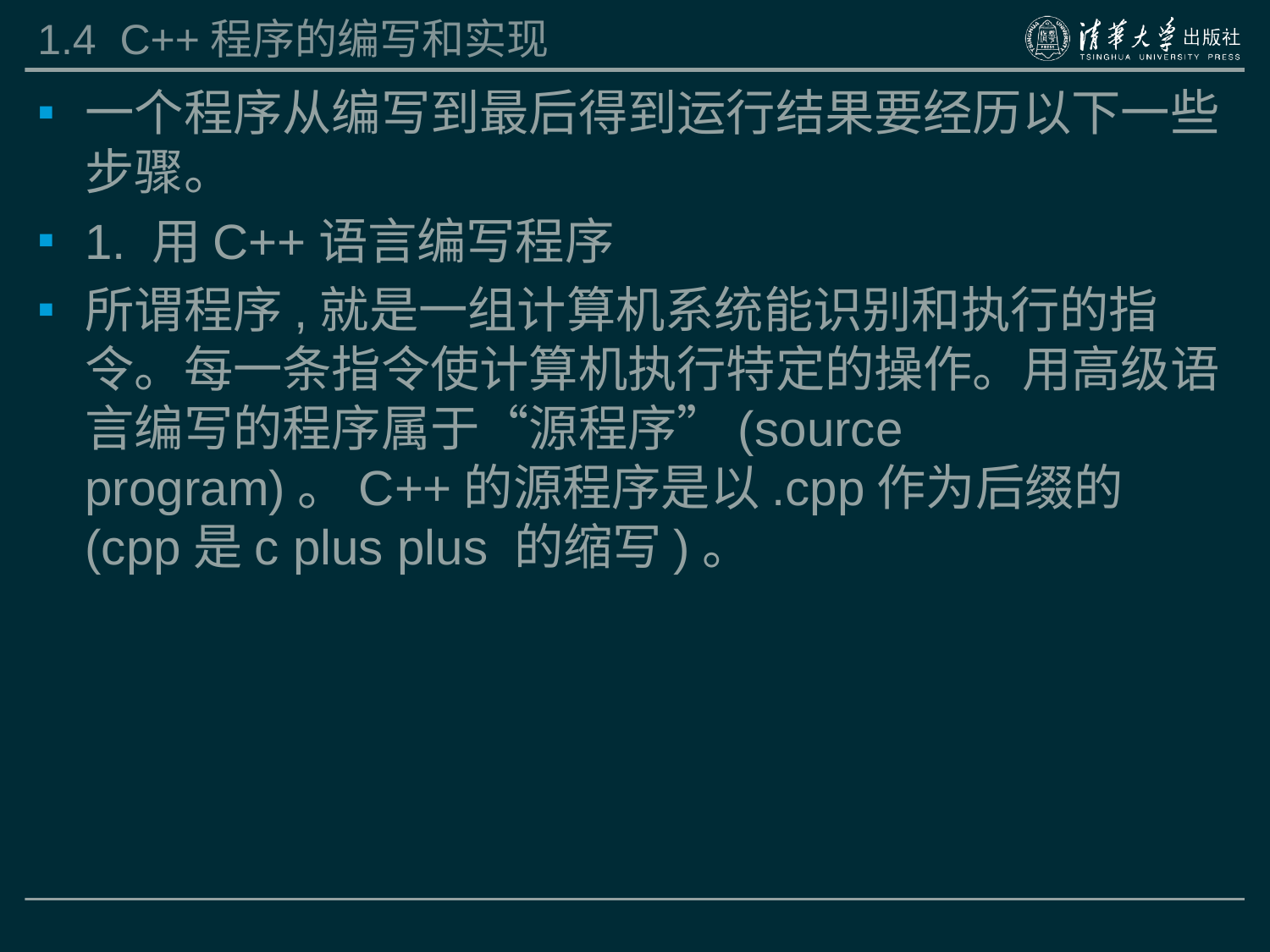

# 1.4  C++程序的编写和实现
一个程序从编写到最后得到运行结果要经历以下一些步骤。
1. 用C++语言编写程序
所谓程序,就是一组计算机系统能识别和执行的指令。每一条指令使计算机执行特定的操作。用高级语言编写的程序属于“源程序”(source program)。C++的源程序是以.cpp作为后缀的(cpp是c plus plus 的缩写)。